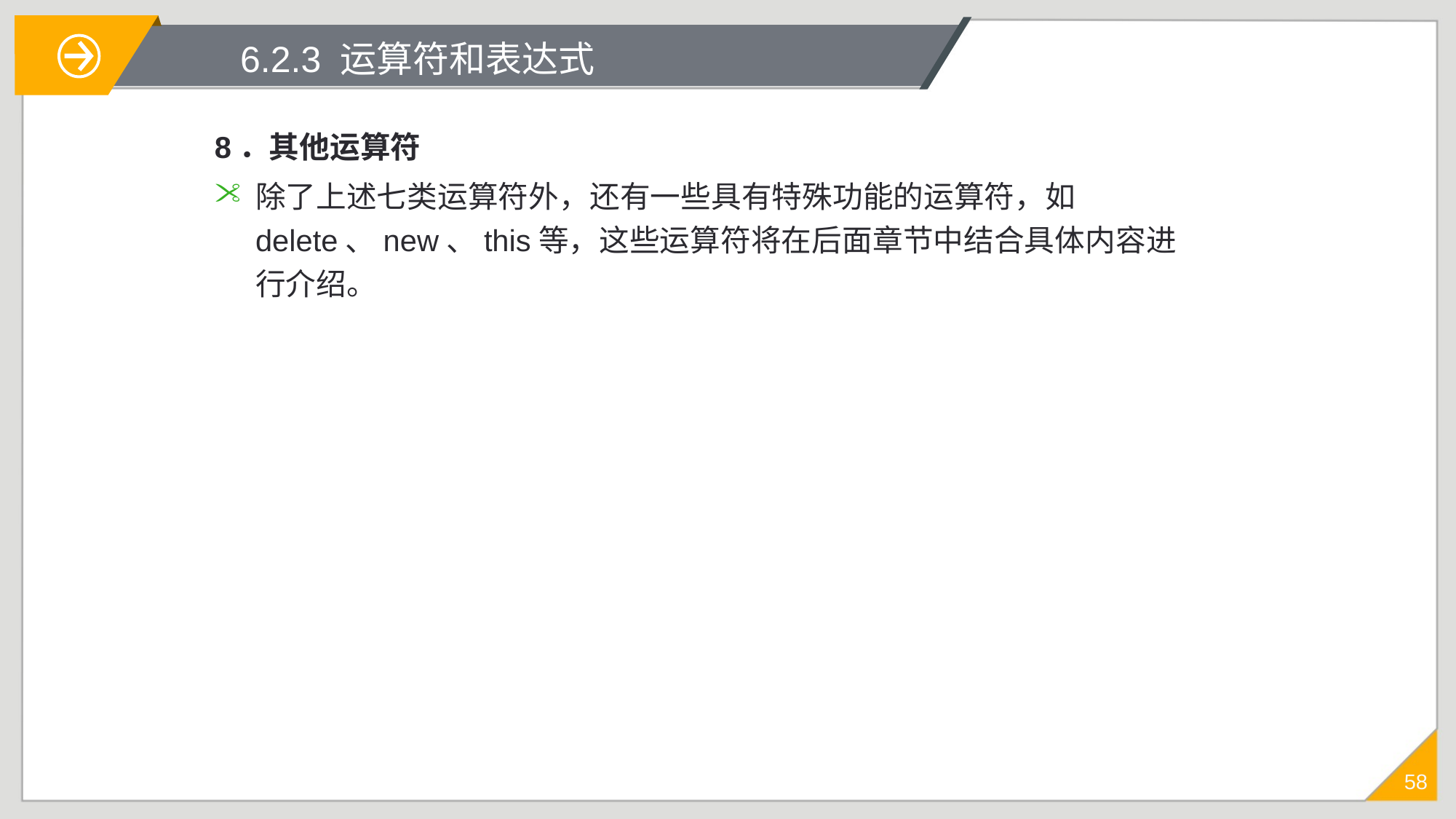

# 6.2.3 运算符和表达式
8．其他运算符
除了上述七类运算符外，还有一些具有特殊功能的运算符，如delete、new、this等，这些运算符将在后面章节中结合具体内容进行介绍。